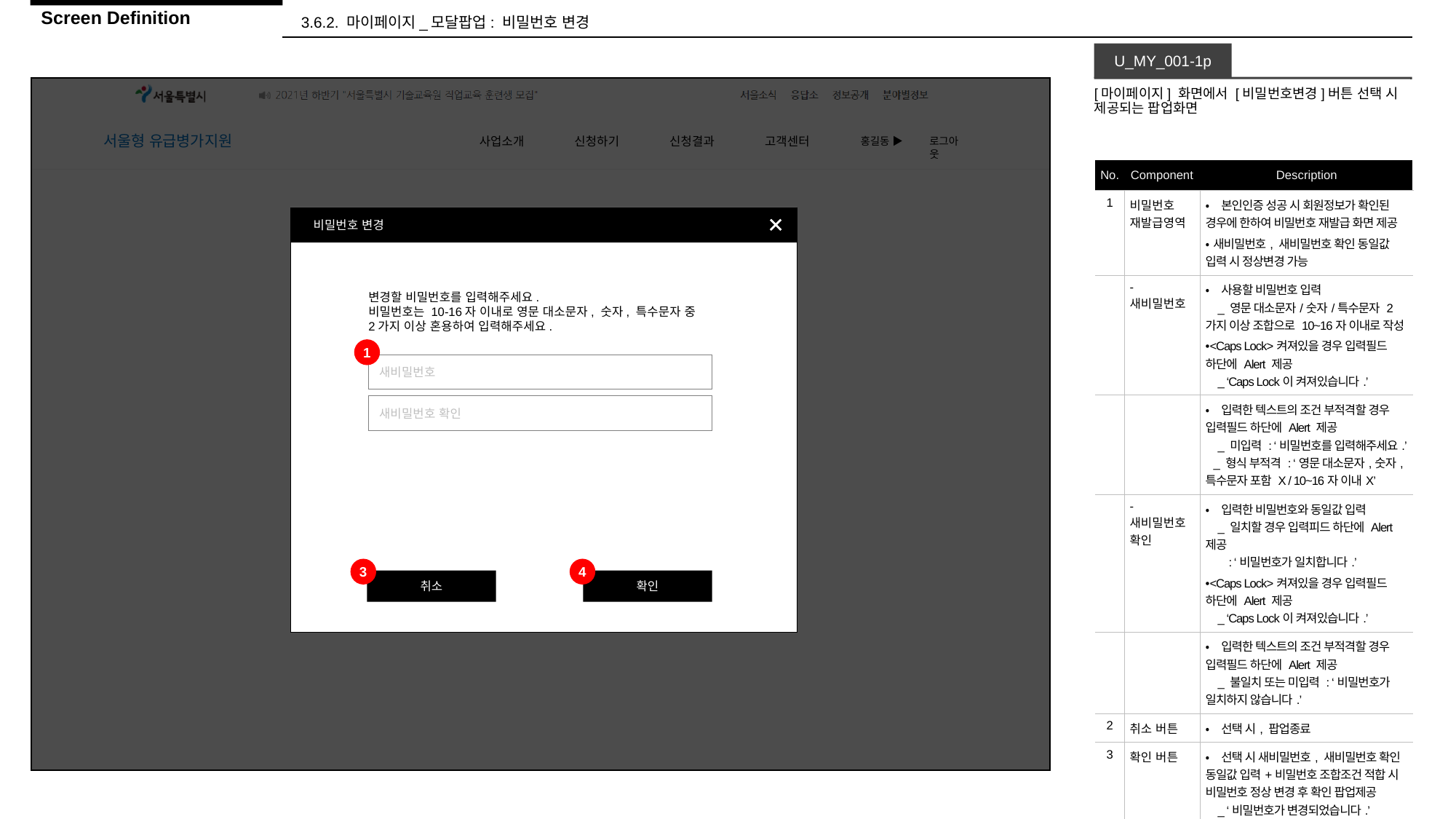

Screen Definition
3.6.2. 마이페이지_모달팝업: 비밀번호 변경
U_MY_001-1p

[마이페이지] 화면에서 [비밀번호변경]버튼 선택 시 제공되는 팝업화면
| No. | Component | Description |
| --- | --- | --- |
| 1 | 비밀번호 재발급영역 | •본인인증 성공 시 회원정보가 확인된 경우에 한하여 비밀번호 재발급 화면 제공 •새비밀번호, 새비밀번호 확인 동일값 입력 시 정상변경 가능 |
|  | - 새비밀번호 | •사용할 비밀번호 입력 \_ 영문 대소문자/숫자/특수문자 2가지 이상 조합으로 10~16자 이내로 작성 •<Caps Lock>켜져있을 경우 입력필드 하단에 Alert 제공 \_ ‘Caps Lock이 켜져있습니다.’ |
|  |  | •입력한 텍스트의 조건 부적격할 경우 입력필드 하단에 Alert 제공 \_ 미입력 : ‘비밀번호를 입력해주세요.’ \_ 형식 부적격 : ‘영문 대소문자,숫자, 특수문자 포함 X / 10~16자 이내X’ |
|  | - 새비밀번호 확인 | •입력한 비밀번호와 동일값 입력 \_ 일치할 경우 입력피드 하단에 Alert 제공 : ‘비밀번호가 일치합니다.’ •<Caps Lock>켜져있을 경우 입력필드 하단에 Alert 제공 \_ ‘Caps Lock이 켜져있습니다.’ |
|  |  | •입력한 텍스트의 조건 부적격할 경우 입력필드 하단에 Alert 제공 \_ 불일치 또는 미입력 : ‘비밀번호가 일치하지 않습니다.’ |
| 2 | 취소 버튼 | •선택 시, 팝업종료 |
| 3 | 확인 버튼 | •선택 시 새비밀번호, 새비밀번호 확인 동일값 입력+비밀번호 조합조건 적합 시 비밀번호 정상 변경 후 확인 팝업제공 \_ ‘비밀번호가 변경되었습니다.’ \_ 팝업 확인 시 팝업종료 |

비밀번호 변경
변경할 비밀번호를 입력해주세요.
비밀번호는 10-16자 이내로 영문 대소문자, 숫자, 특수문자 중
2가지 이상 혼용하여 입력해주세요.
1
새비밀번호
새비밀번호 확인
3
4
취소
확인